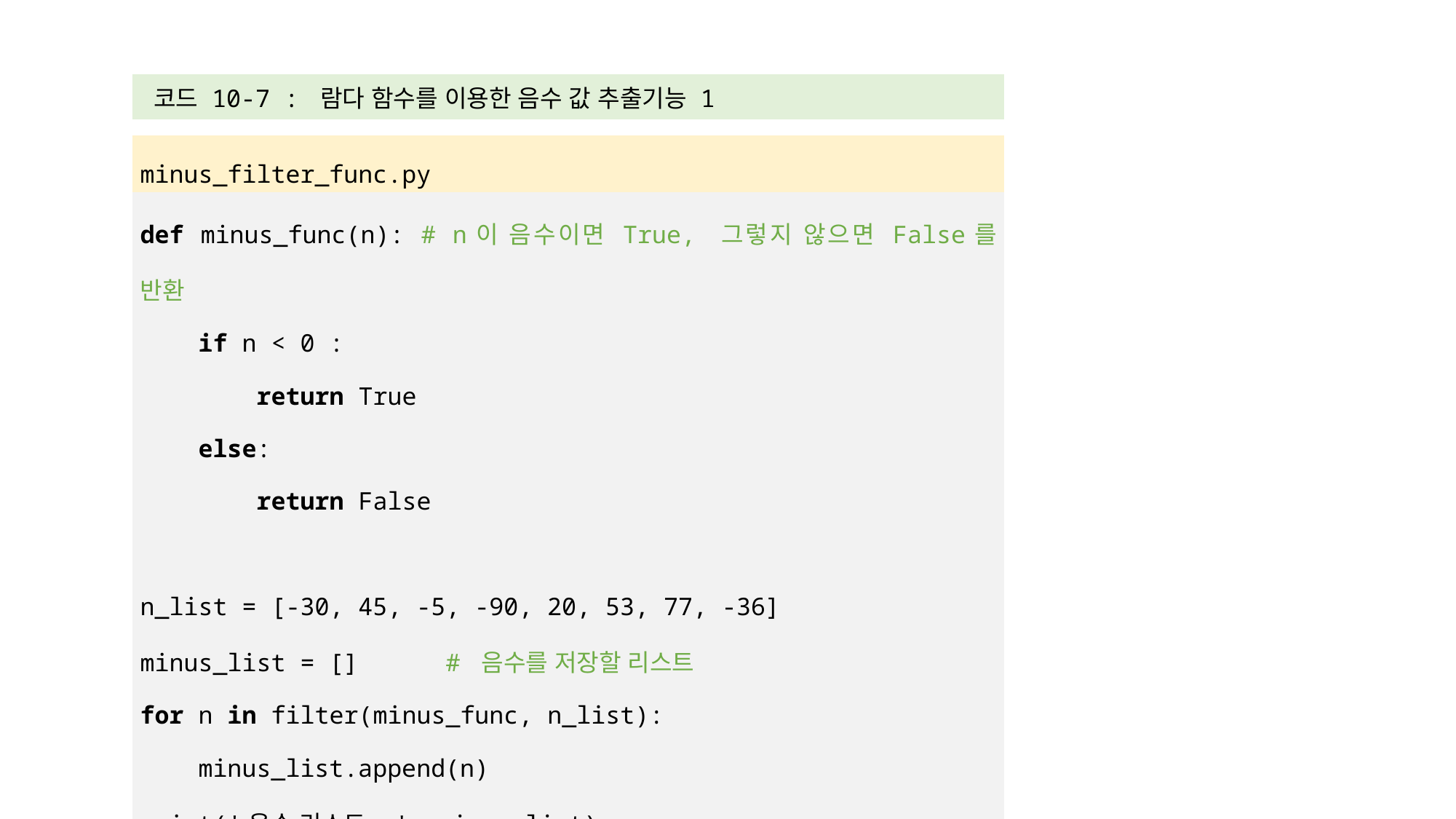

| 코드 10-7 : 람다 함수를 이용한 음수 값 추출기능 1 |
| --- |
|  |
| minus\_filter\_func.py |
| def minus\_func(n): # n이 음수이면 True, 그렇지 않으면 False를 반환 if n < 0 : return True else: return False n\_list = [-30, 45, -5, -90, 20, 53, 77, -36] minus\_list = [] # 음수를 저장할 리스트 for n in filter(minus\_func, n\_list): minus\_list.append(n) print('음수 리스트 :', minus\_list) |